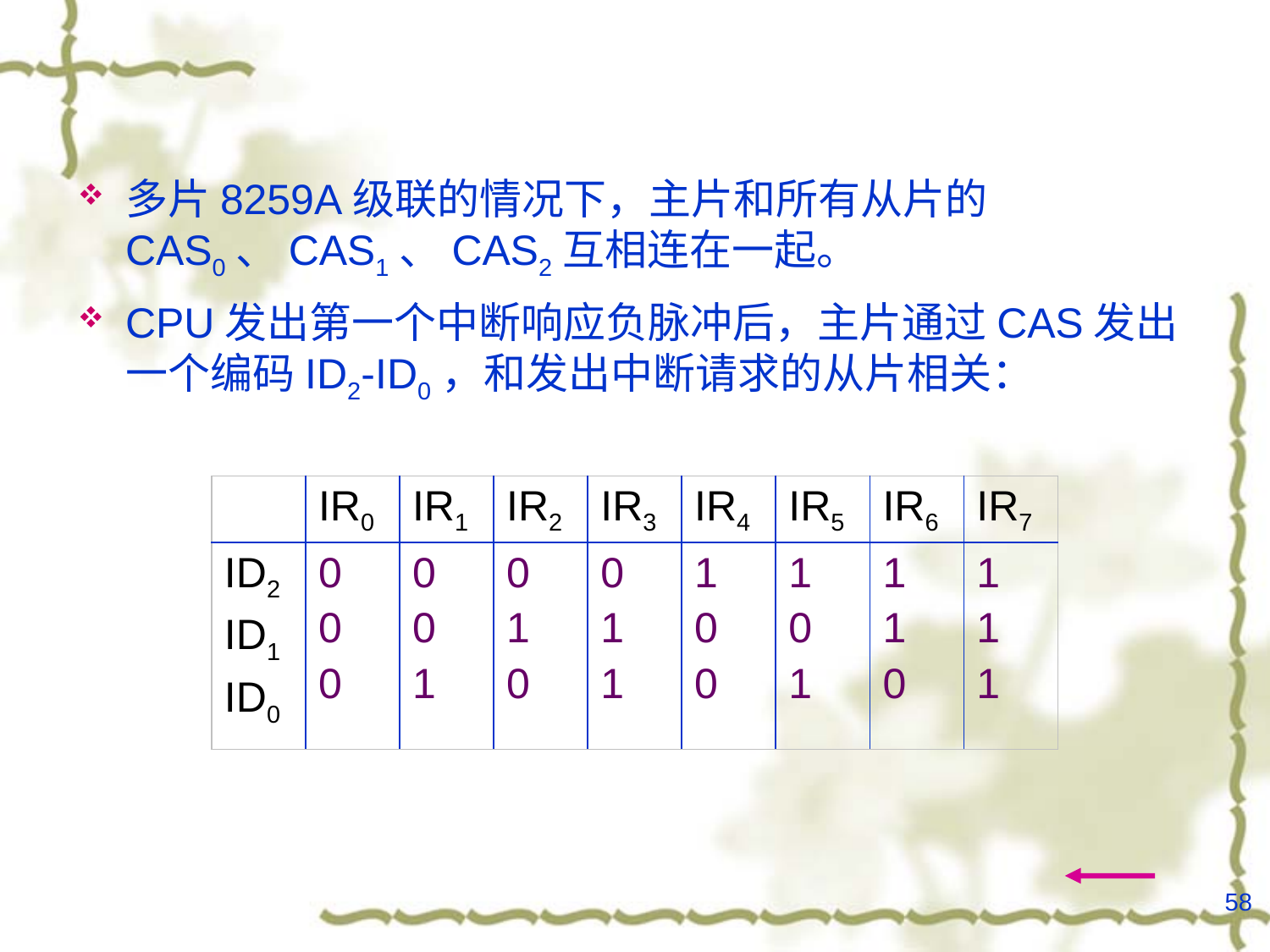

多片8259A级联的情况下，主片和所有从片的CAS0、CAS1、CAS2互相连在一起。
CPU发出第一个中断响应负脉冲后，主片通过CAS发出一个编码ID2-ID0，和发出中断请求的从片相关：
|  | IR0 | IR1 | IR2 | IR3 | IR4 | IR5 | IR6 | IR7 |
| --- | --- | --- | --- | --- | --- | --- | --- | --- |
| ID2 ID1 ID0 | 0 0 0 | 0 0 1 | 0 1 0 | 0 1 1 | 1 0 0 | 1 0 1 | 1 1 0 | 1 1 1 |

58